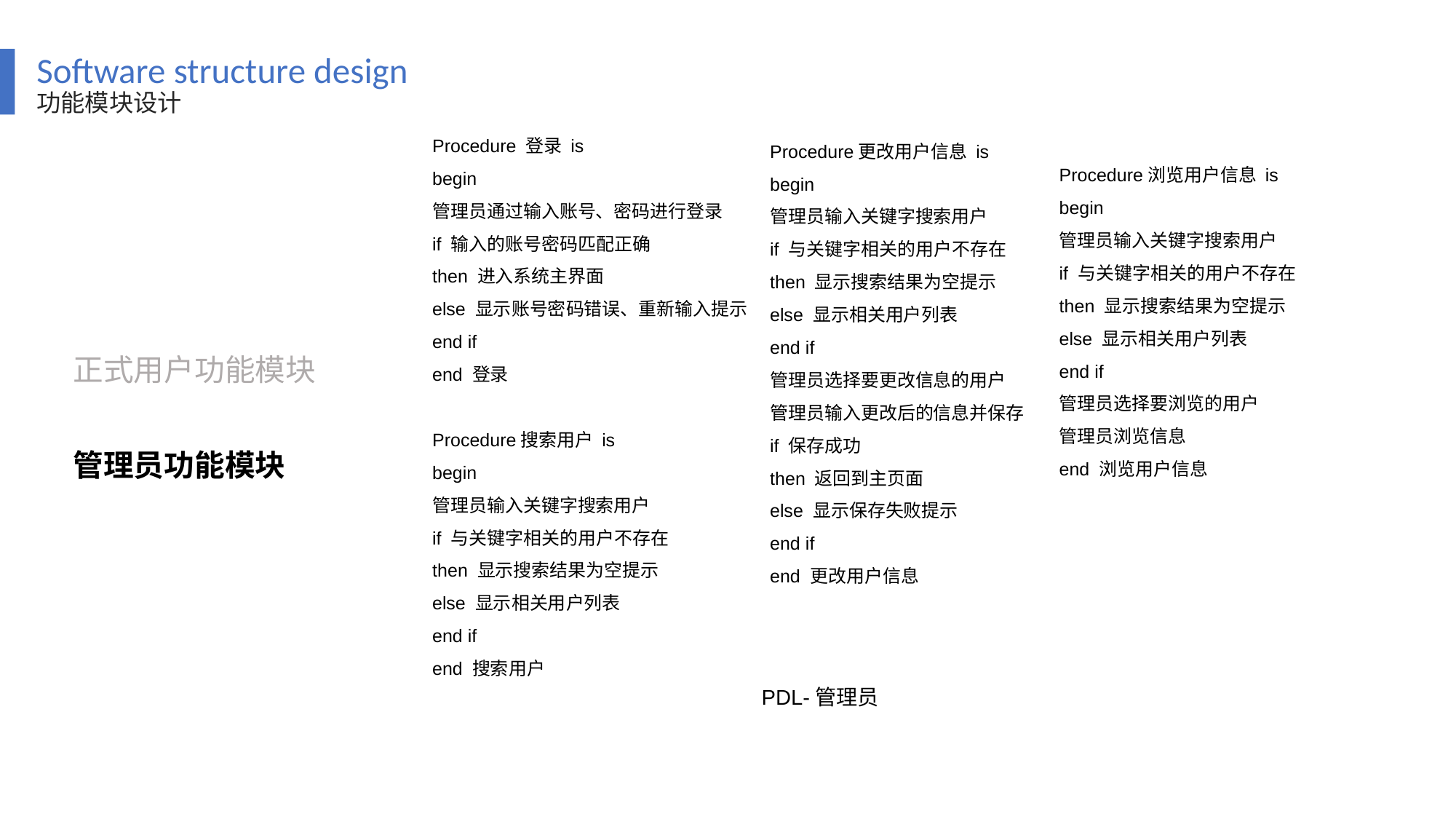

Software structure design
功能模块设计
Procedure 登录 is
begin
管理员通过输入账号、密码进行登录
if 输入的账号密码匹配正确
then 进入系统主界面
else 显示账号密码错误、重新输入提示
end if
end 登录

Procedure搜索用户 is
begin
管理员输入关键字搜索用户
if 与关键字相关的用户不存在
then 显示搜索结果为空提示
else 显示相关用户列表
end if
end 搜索用户

Procedure更改用户信息 is
begin
管理员输入关键字搜索用户
if 与关键字相关的用户不存在
then 显示搜索结果为空提示
else 显示相关用户列表
end if
管理员选择要更改信息的用户
管理员输入更改后的信息并保存
if 保存成功
then 返回到主页面
else 显示保存失败提示
end if
end 更改用户信息

Procedure浏览用户信息 is
begin
管理员输入关键字搜索用户
if 与关键字相关的用户不存在
then 显示搜索结果为空提示
else 显示相关用户列表
end if
管理员选择要浏览的用户
管理员浏览信息
end 浏览用户信息

正式用户功能模块

管理员功能模块
PDL-管理员